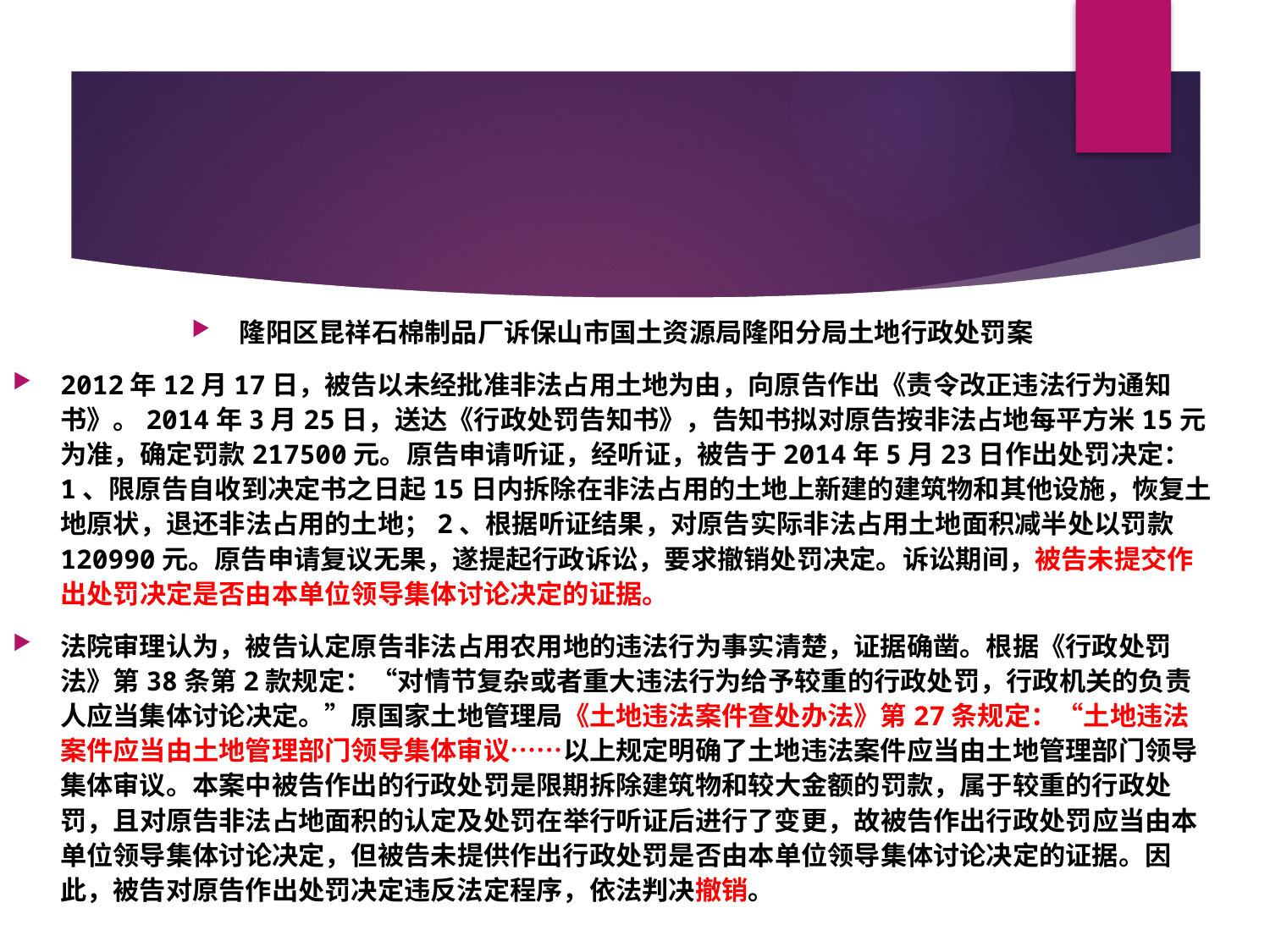

#
隆阳区昆祥石棉制品厂诉保山市国土资源局隆阳分局土地行政处罚案
2012年12月17日，被告以未经批准非法占用土地为由，向原告作出《责令改正违法行为通知书》。2014年3月25日，送达《行政处罚告知书》，告知书拟对原告按非法占地每平方米15元为准，确定罚款217500元。原告申请听证，经听证，被告于2014年5月23日作出处罚决定：1、限原告自收到决定书之日起15日内拆除在非法占用的土地上新建的建筑物和其他设施，恢复土地原状，退还非法占用的土地；2、根据听证结果，对原告实际非法占用土地面积减半处以罚款120990元。原告申请复议无果，遂提起行政诉讼，要求撤销处罚决定。诉讼期间，被告未提交作出处罚决定是否由本单位领导集体讨论决定的证据。
法院审理认为，被告认定原告非法占用农用地的违法行为事实清楚，证据确凿。根据《行政处罚法》第38条第2款规定：“对情节复杂或者重大违法行为给予较重的行政处罚，行政机关的负责人应当集体讨论决定。”原国家土地管理局《土地违法案件查处办法》第27条规定：“土地违法案件应当由土地管理部门领导集体审议……以上规定明确了土地违法案件应当由土地管理部门领导集体审议。本案中被告作出的行政处罚是限期拆除建筑物和较大金额的罚款，属于较重的行政处罚，且对原告非法占地面积的认定及处罚在举行听证后进行了变更，故被告作出行政处罚应当由本单位领导集体讨论决定，但被告未提供作出行政处罚是否由本单位领导集体讨论决定的证据。因此，被告对原告作出处罚决定违反法定程序，依法判决撤销。